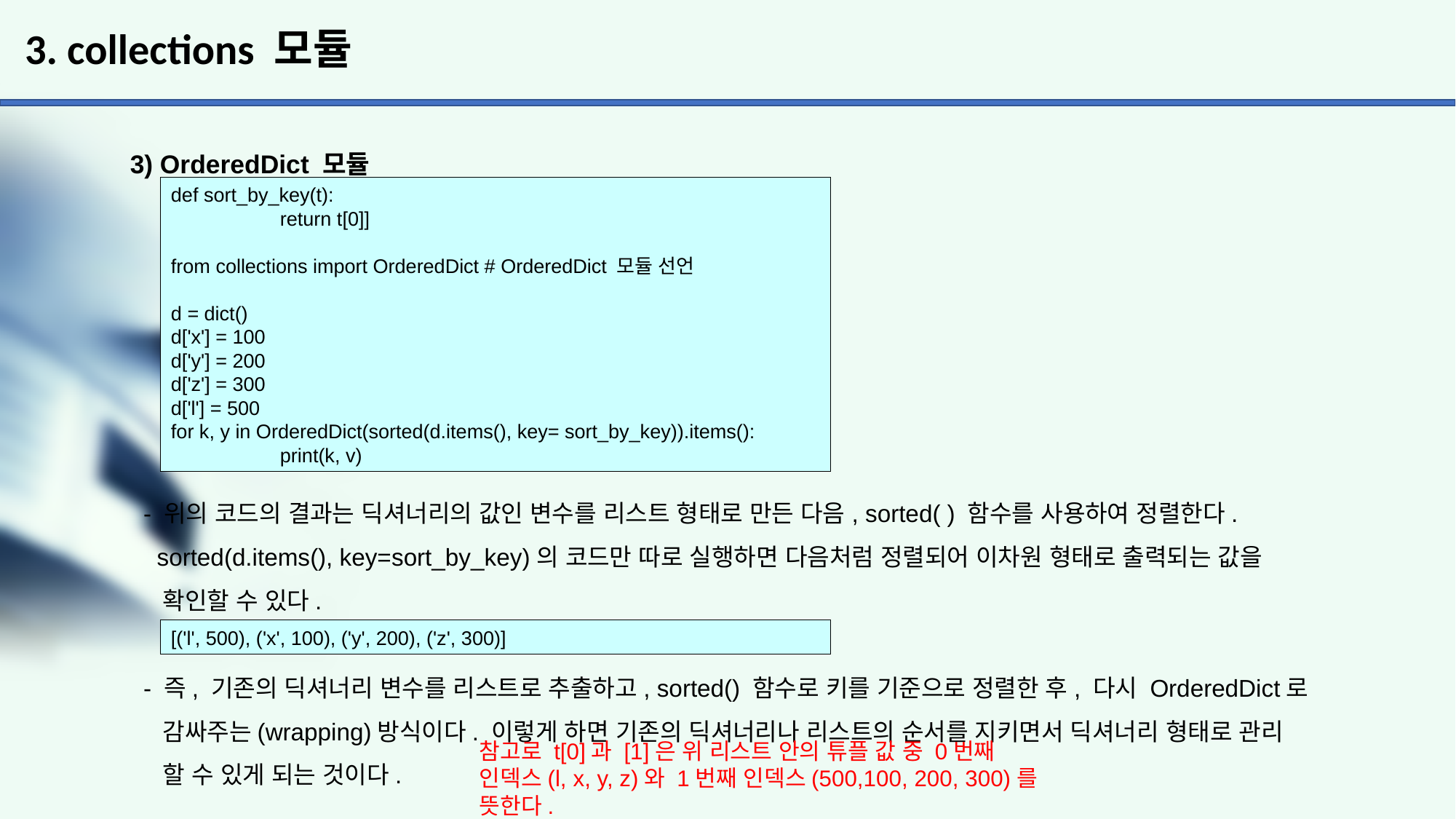

# 3. collections 모듈
3) OrderedDict 모듈

  - 위의 코드의 결과는 딕셔너리의 값인 변수를 리스트 형태로 만든 다음, sorted( ) 함수를 사용하여 정렬한다.
    sorted(d.items(), key=sort_by_key)의 코드만 따로 실행하면 다음처럼 정렬되어 이차원 형태로 출력되는 값을
    확인할 수 있다.

  - 즉, 기존의 딕셔너리 변수를 리스트로 추출하고, sorted() 함수로 키를 기준으로 정렬한 후, 다시 OrderedDict로
    감싸주는(wrapping)방식이다. 이렇게 하면 기존의 딕셔너리나 리스트의 순서를 지키면서 딕셔너리 형태로 관리
    할 수 있게 되는 것이다.

def sort_by_key(t):
	return t[0]]

from collections import OrderedDict # OrderedDict 모듈 선언

d = dict()
d['x'] = 100
d['y'] = 200
d['z'] = 300
d['l'] = 500
for k, y in OrderedDict(sorted(d.items(), key= sort_by_key)).items():
	print(k, v)
[('l', 500), ('x', 100), ('y', 200), ('z', 300)]
참고로 t[0]과 [1]은 위 리스트 안의 튜플 값 중 0번째
인덱스(l, x, y, z)와 1번째 인덱스(500,100, 200, 300)를
뜻한다.